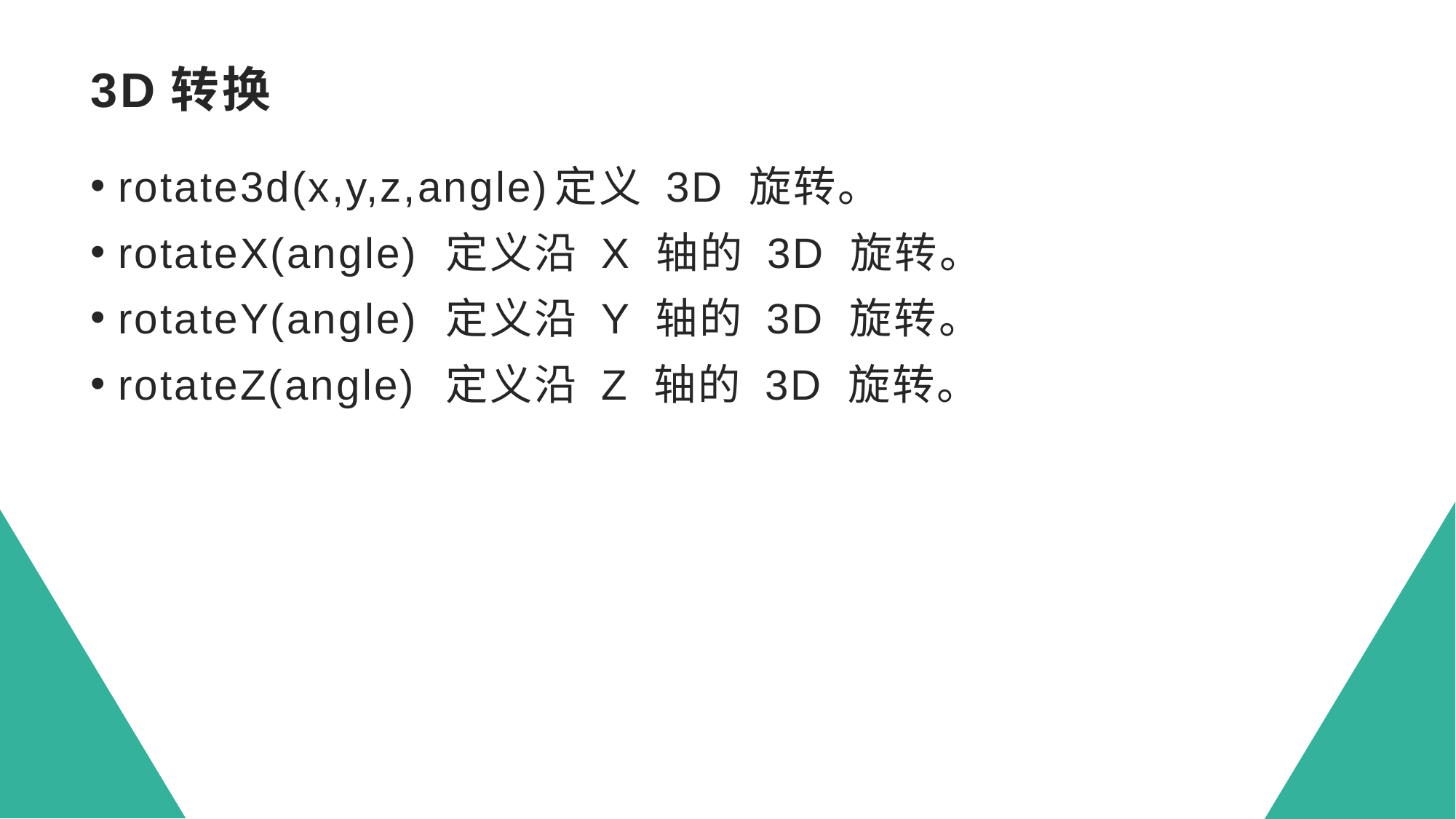

# 3D转换
rotate3d(x,y,z,angle)	定义 3D 旋转。
rotateX(angle)	定义沿 X 轴的 3D 旋转。
rotateY(angle)	定义沿 Y 轴的 3D 旋转。
rotateZ(angle)	定义沿 Z 轴的 3D 旋转。